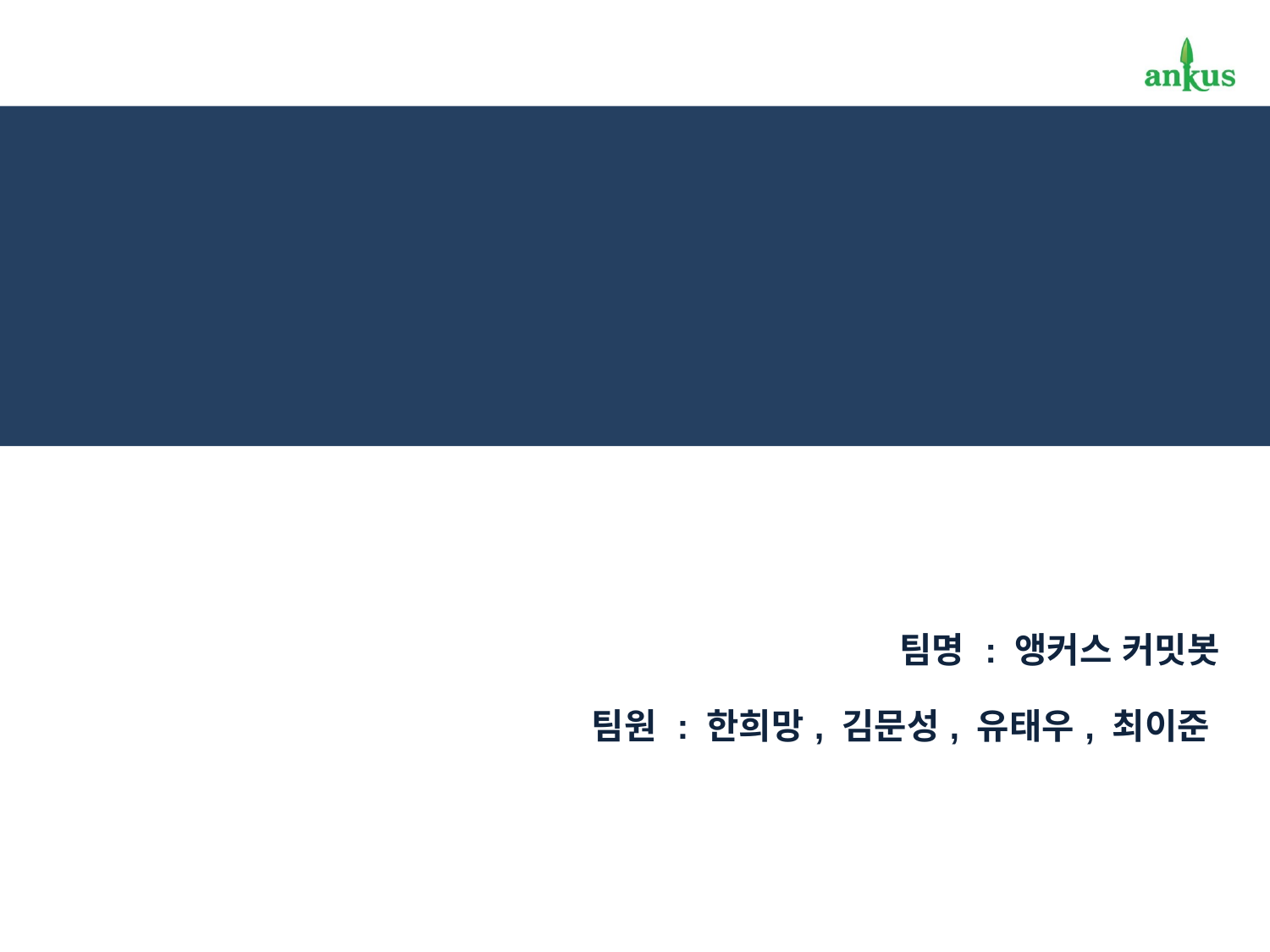

팀명 : 앵커스 커밋봇
팀원 : 한희망, 김문성, 유태우, 최이준